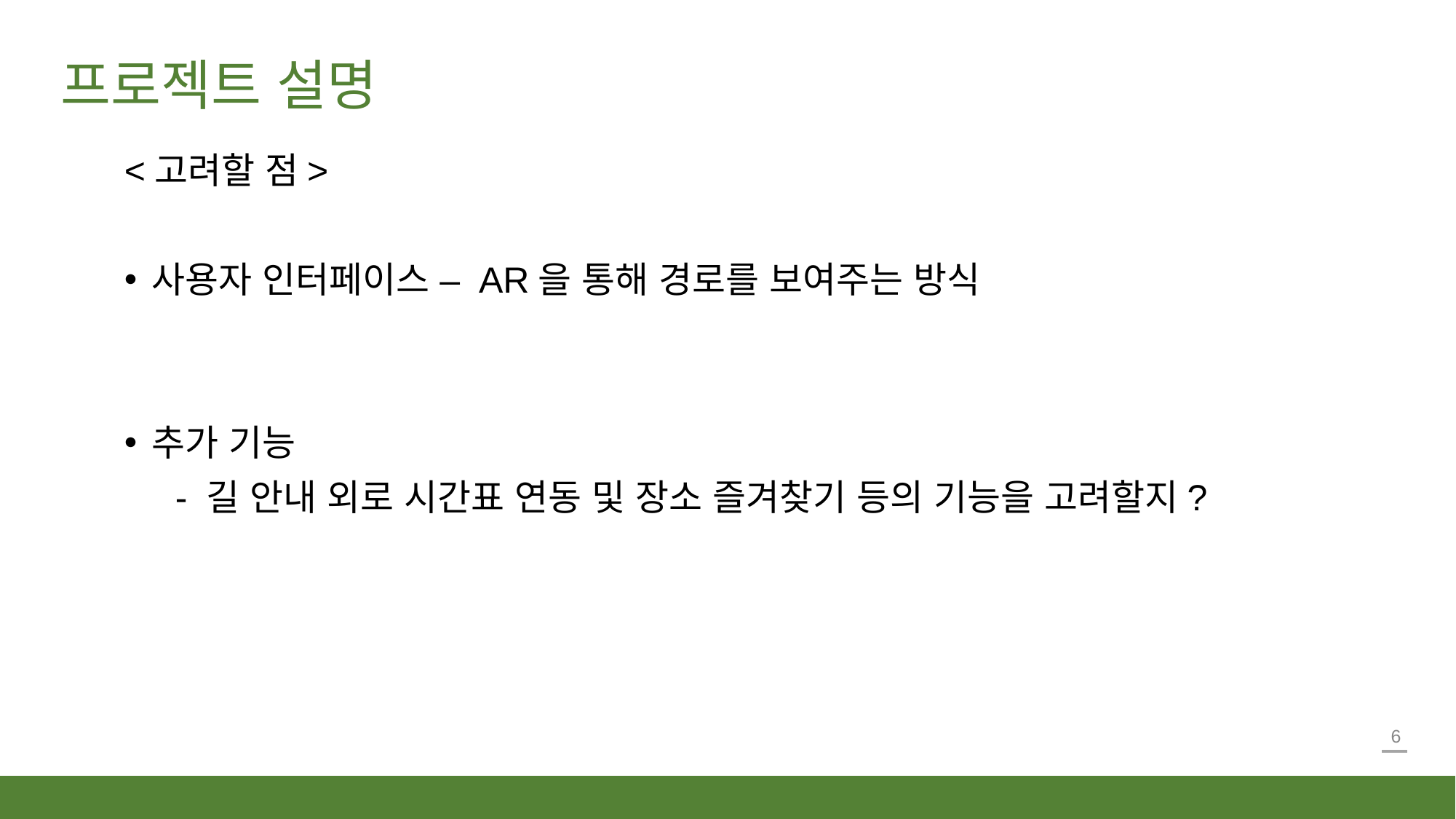

# 프로젝트 설명
<고려할 점>

사용자 인터페이스 – AR을 통해 경로를 보여주는 방식

추가 기능
     - 길 안내 외로 시간표 연동 및 장소 즐겨찾기 등의 기능을 고려할지?